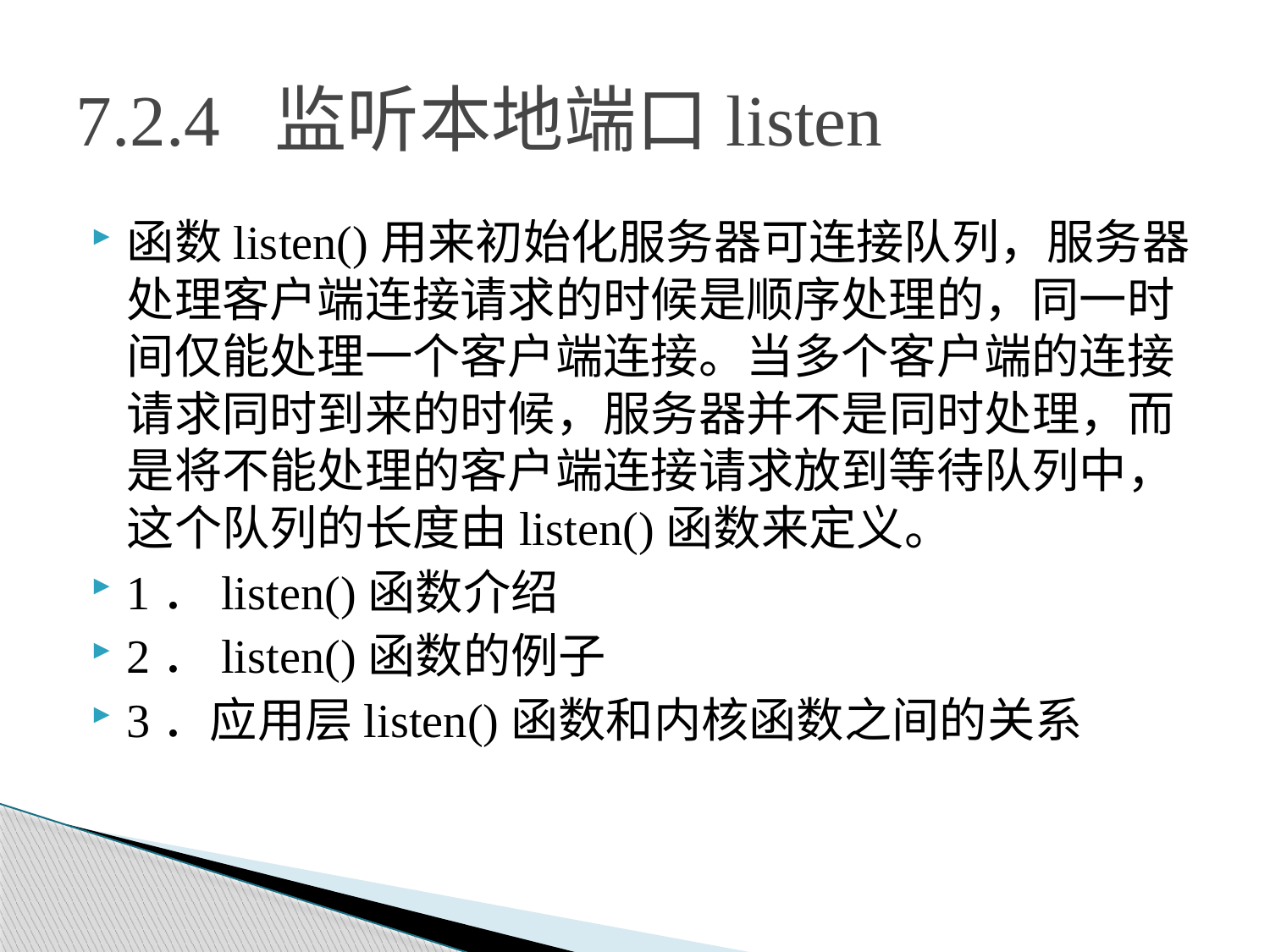

# 7.2.4  监听本地端口listen
函数listen()用来初始化服务器可连接队列，服务器处理客户端连接请求的时候是顺序处理的，同一时间仅能处理一个客户端连接。当多个客户端的连接请求同时到来的时候，服务器并不是同时处理，而是将不能处理的客户端连接请求放到等待队列中，这个队列的长度由listen()函数来定义。
1．listen()函数介绍
2．listen()函数的例子
3．应用层listen()函数和内核函数之间的关系